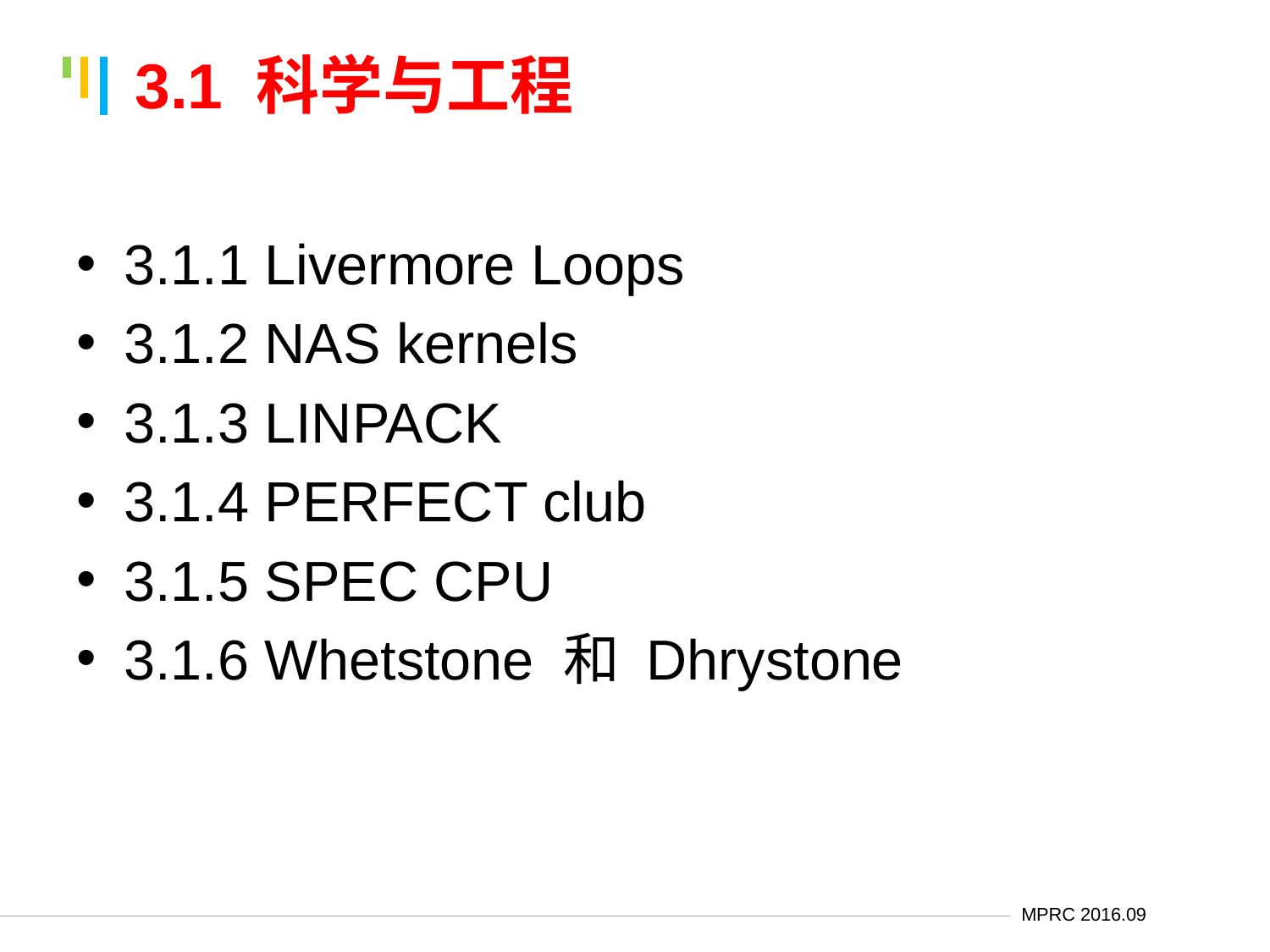

# 3.1 科学与工程
3.1.1 Livermore Loops
3.1.2 NAS kernels
3.1.3 LINPACK
3.1.4 PERFECT club
3.1.5 SPEC CPU
3.1.6 Whetstone 和 Dhrystone